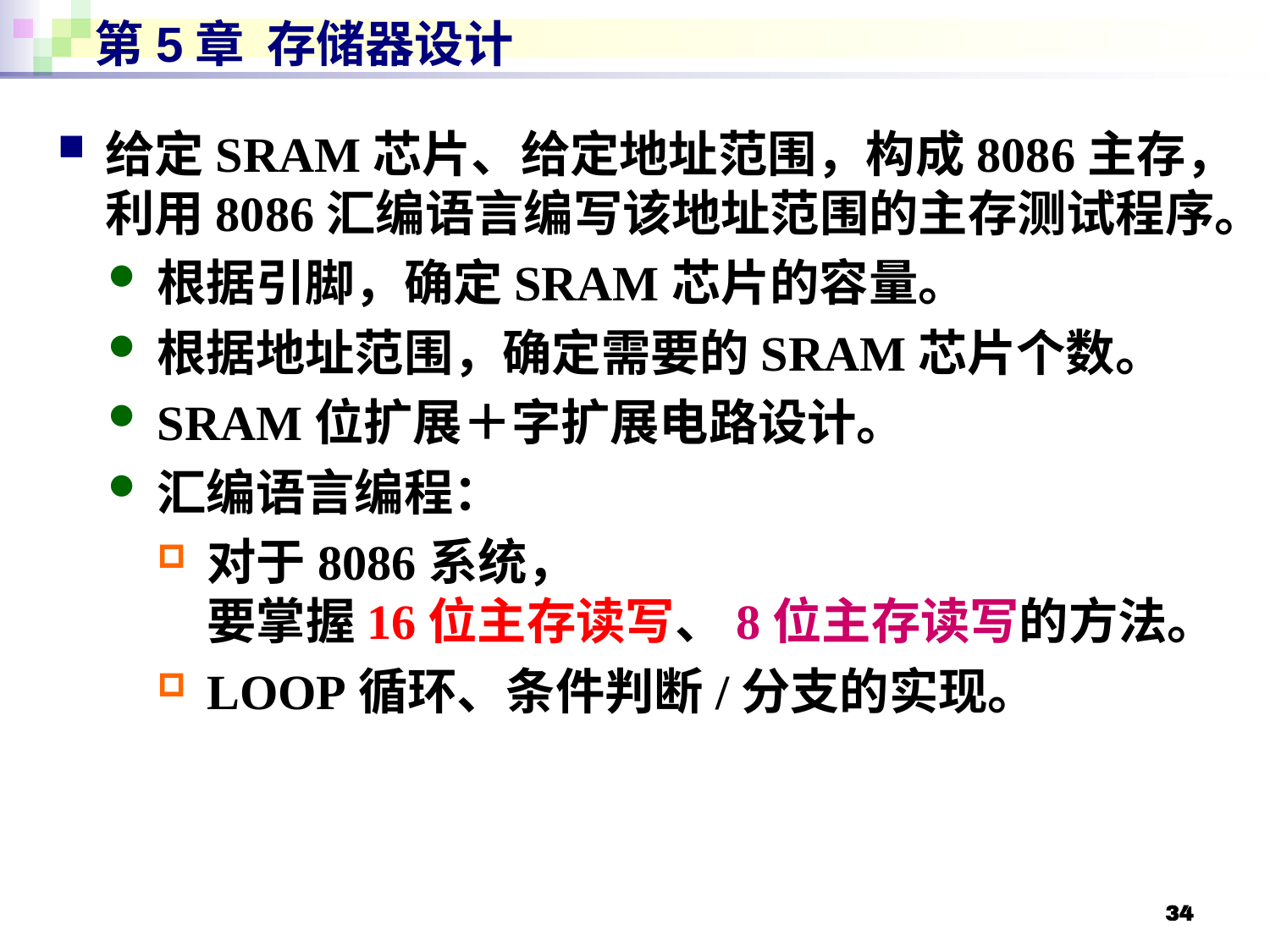

# 第5章  存储器设计
给定SRAM芯片、给定地址范围，构成8086主存，利用8086汇编语言编写该地址范围的主存测试程序。
根据引脚，确定SRAM芯片的容量。
根据地址范围，确定需要的SRAM芯片个数。
SRAM位扩展＋字扩展电路设计。
汇编语言编程：
对于8086系统，
要掌握16位主存读写、8位主存读写的方法。
LOOP循环、条件判断/分支的实现。
34